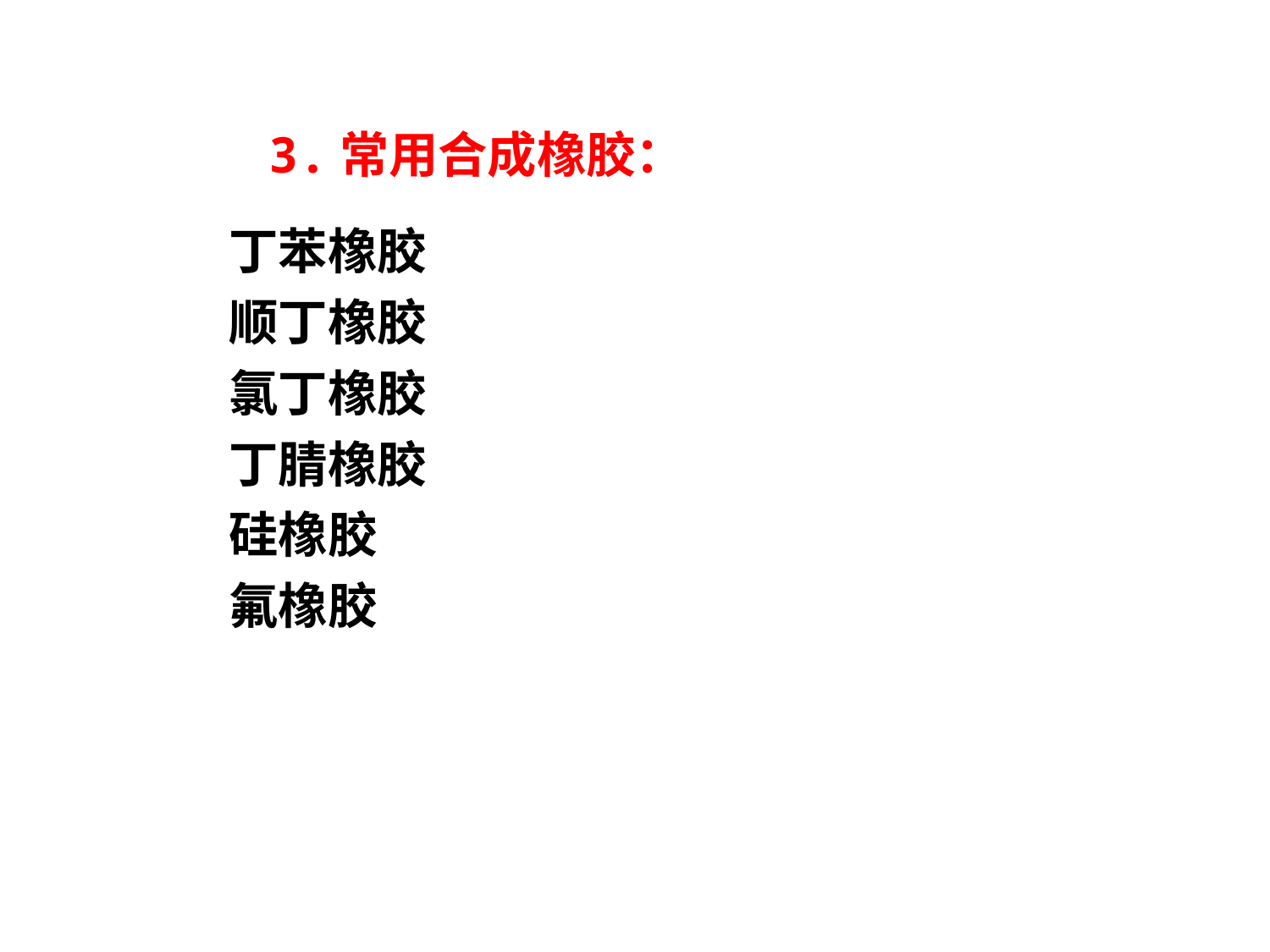

3.常用合成橡胶：

      丁苯橡胶
      顺丁橡胶
      氯丁橡胶
      丁腈橡胶
      硅橡胶
      氟橡胶